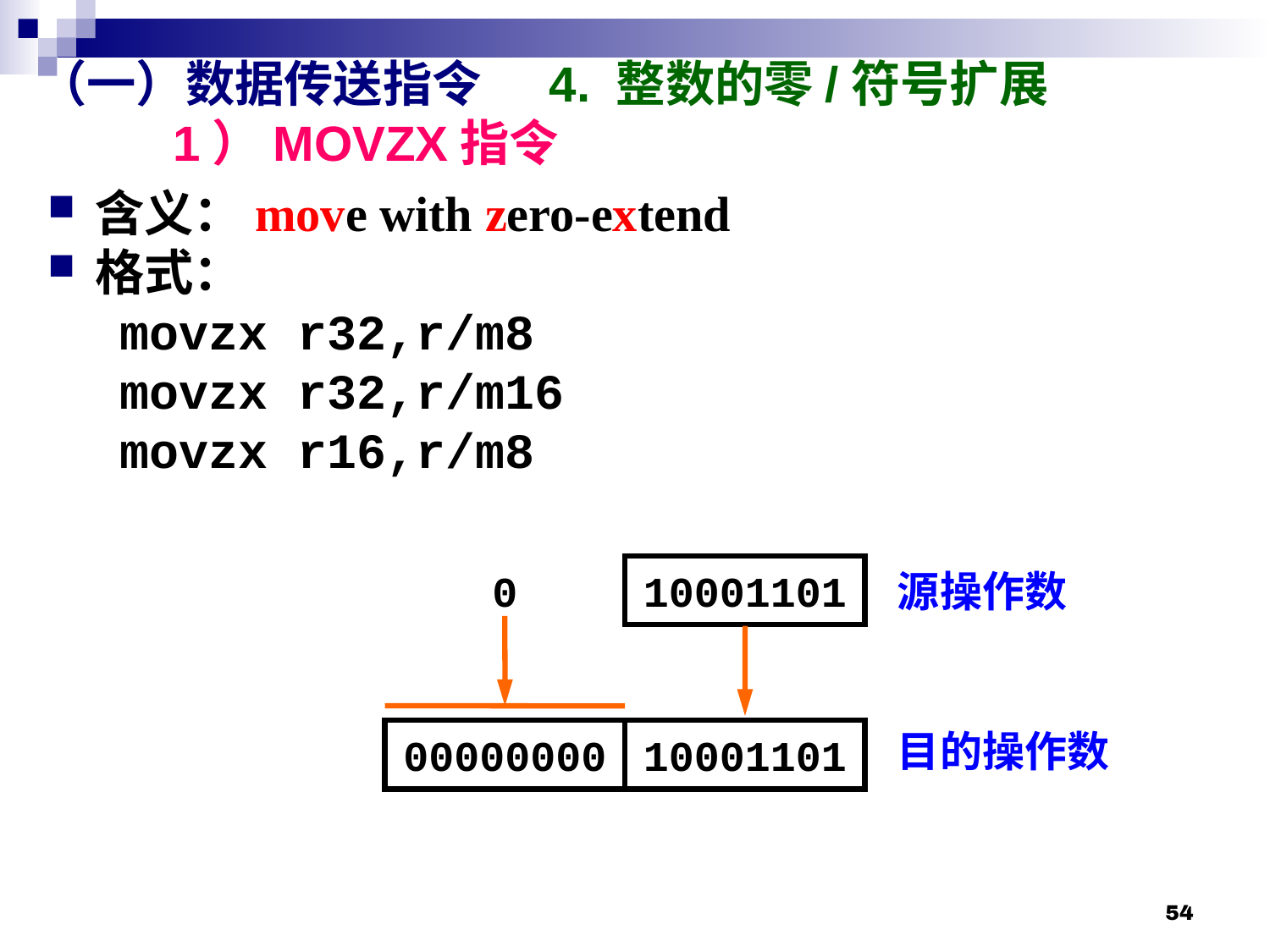

# （一）数据传送指令     4. 整数的零/符号扩展 1）MOVZX指令
含义：move with zero-extend
格式：
movzx r32,r/m8
movzx r32,r/m16
movzx r16,r/m8
0
10001101
源操作数

目的操作数
00000000
10001101
54